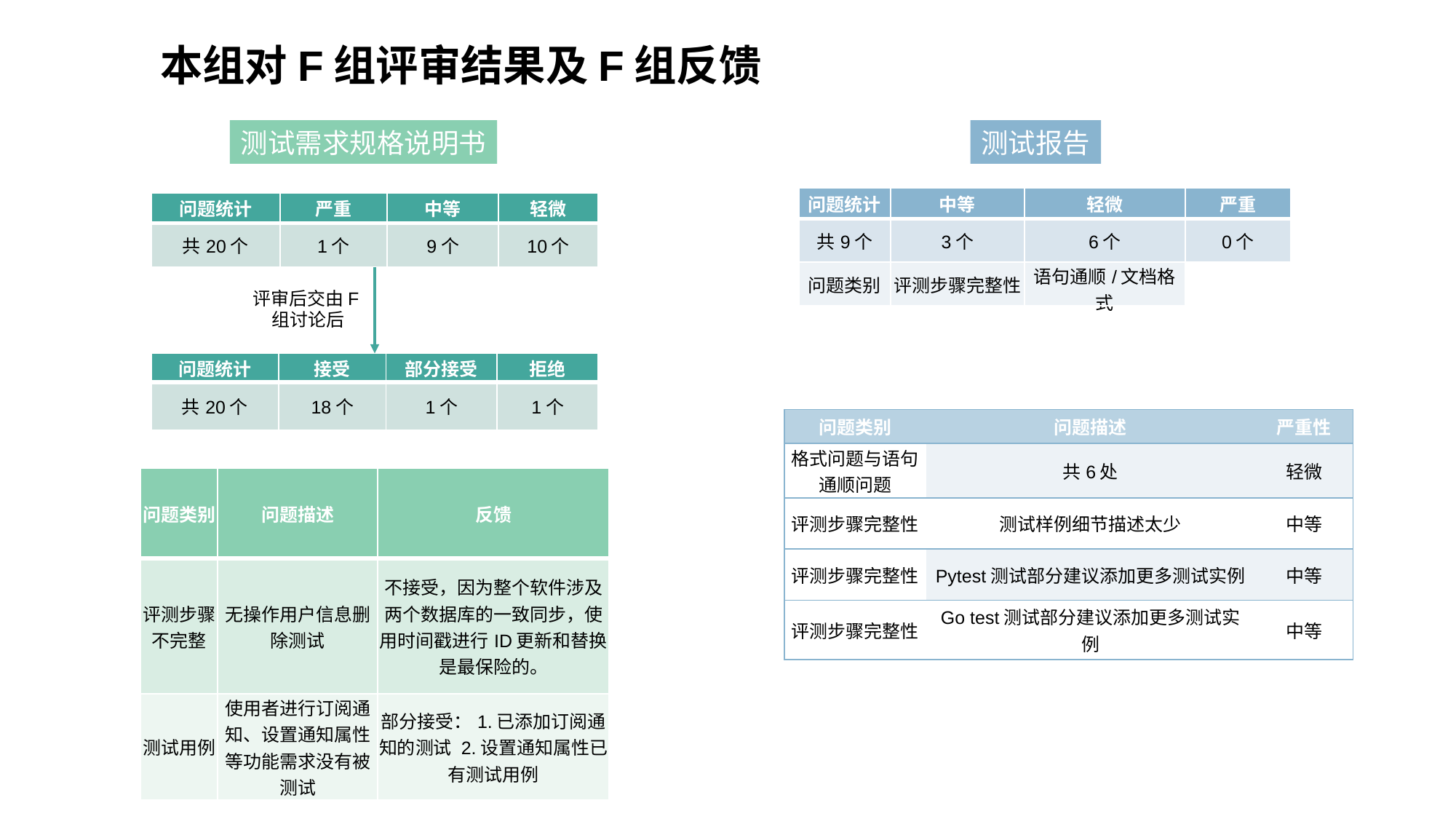

# 本组对F组评审结果及F组反馈
测试需求规格说明书
测试报告
| 问题统计 | 中等 | 轻微 | 严重 |
| --- | --- | --- | --- |
| 共9个 | 3个 | 6个 | 0个 |
| 问题类别 | 评测步骤完整性 | 语句通顺/文档格式 |  |
| 问题统计 | 严重 | 中等 | 轻微 |
| --- | --- | --- | --- |
| 共20个 | 1个 | 9个 | 10个 |
评审后交由F组讨论后
| 问题统计 | 接受 | 部分接受 | 拒绝 |
| --- | --- | --- | --- |
| 共20个 | 18个 | 1个 | 1个 |
| 问题类别 | 问题描述 | 严重性 |
| --- | --- | --- |
| 格式问题与语句通顺问题 | 共6处 | 轻微 |
| 评测步骤完整性 | 测试样例细节描述太少 | 中等 |
| 评测步骤完整性 | Pytest测试部分建议添加更多测试实例 | 中等 |
| 评测步骤完整性 | Go test测试部分建议添加更多测试实例 | 中等 |
| 问题类别 | 问题描述 | 反馈 |
| --- | --- | --- |
| 评测步骤不完整 | 无操作用户信息删除测试 | 不接受，因为整个软件涉及两个数据库的一致同步，使用时间戳进行ID更新和替换是最保险的。 |
| 测试用例 | 使用者进行订阅通知、设置通知属性等功能需求没有被测试 | 部分接受：1.已添加订阅通知的测试 2.设置通知属性已有测试用例 |